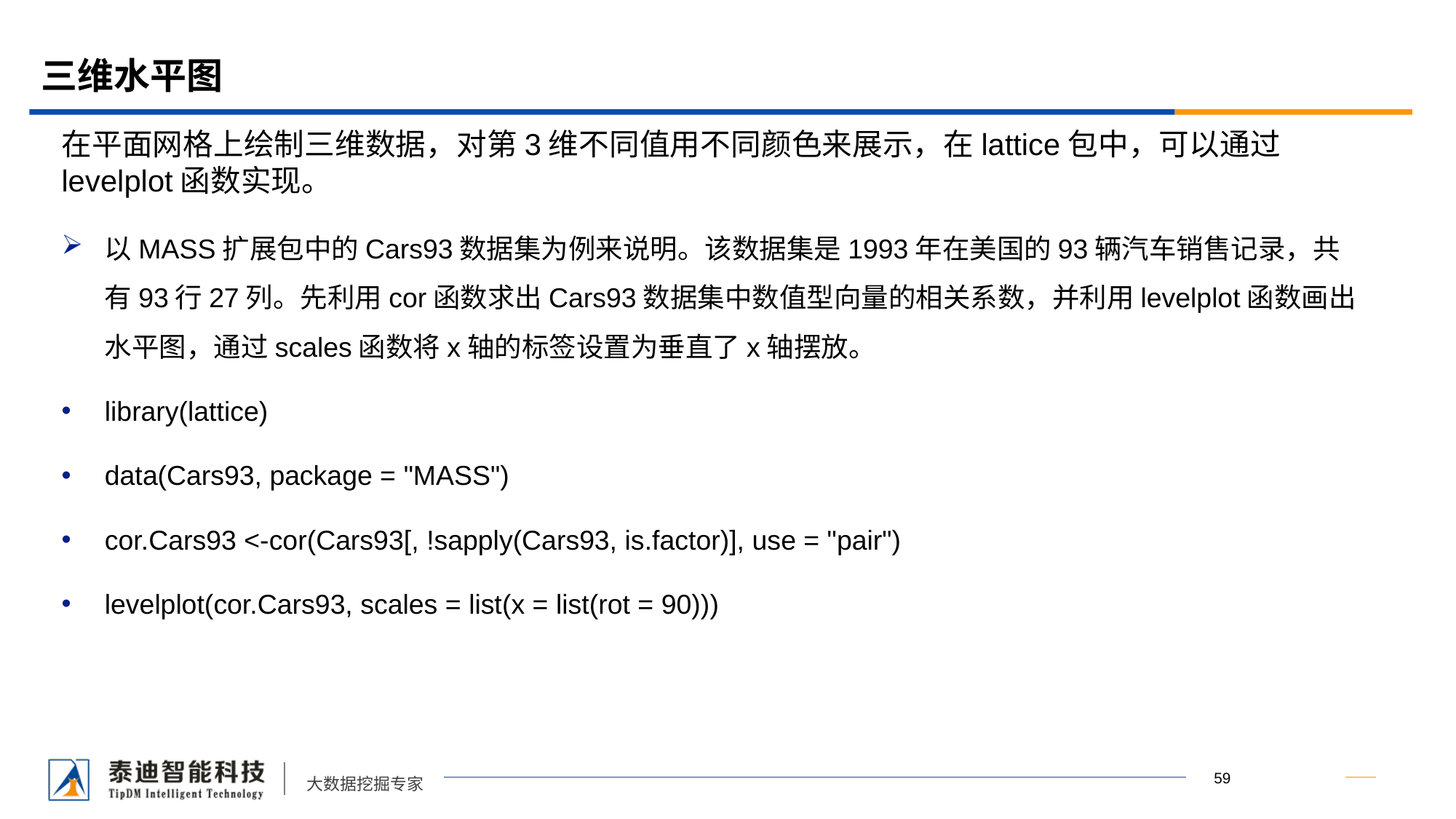

# 三维水平图

在平面网格上绘制三维数据，对第3维不同值用不同颜色来展示，在lattice包中，可以通过levelplot函数实现。

以MASS扩展包中的Cars93数据集为例来说明。该数据集是1993年在美国的93辆汽车销售记录，共有93行27列。先利用cor函数求出Cars93数据集中数值型向量的相关系数，并利用levelplot函数画出水平图，通过scales函数将x轴的标签设置为垂直了x轴摆放。
library(lattice)
data(Cars93, package = "MASS")
cor.Cars93 <-cor(Cars93[, !sapply(Cars93, is.factor)], use = "pair")
levelplot(cor.Cars93, scales = list(x = list(rot = 90)))